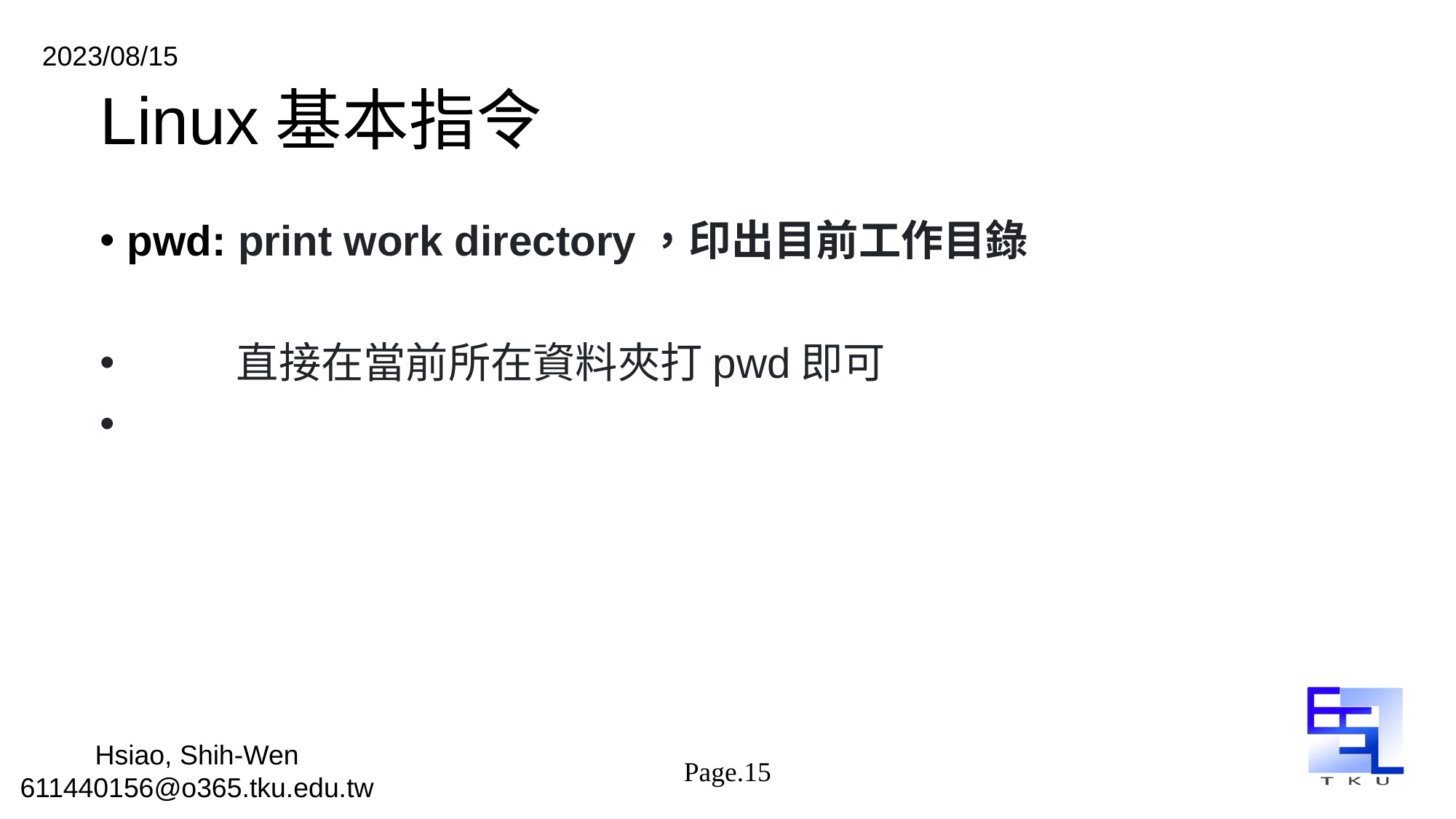

# Linux基本指令
pwd: print work directory，印出目前工作目錄

	直接在當前所在資料夾打pwd即可